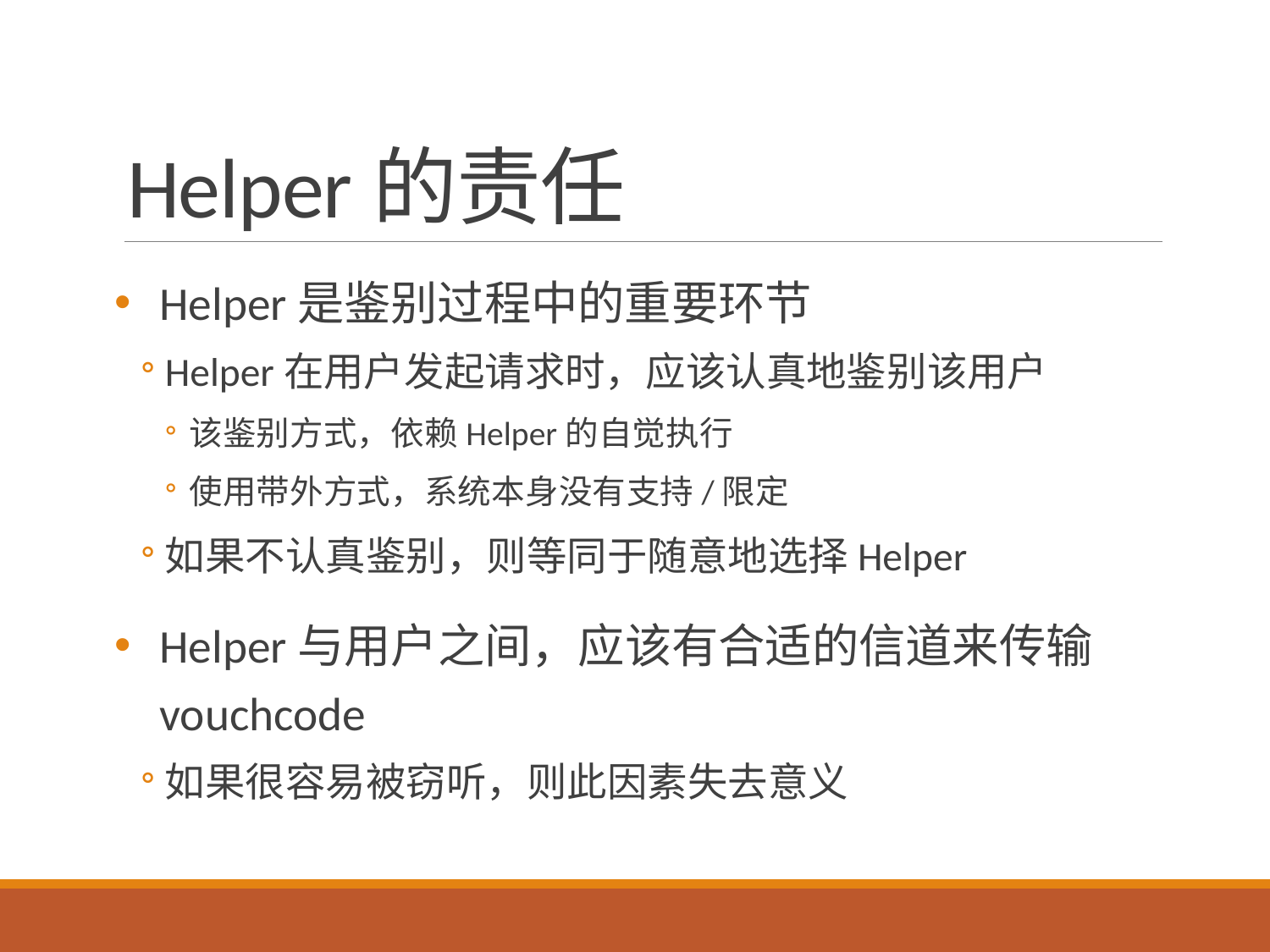

# Helper的责任
Helper是鉴别过程中的重要环节
Helper在用户发起请求时，应该认真地鉴别该用户
该鉴别方式，依赖Helper的自觉执行
使用带外方式，系统本身没有支持/限定
如果不认真鉴别，则等同于随意地选择Helper
Helper与用户之间，应该有合适的信道来传输vouchcode
如果很容易被窃听，则此因素失去意义